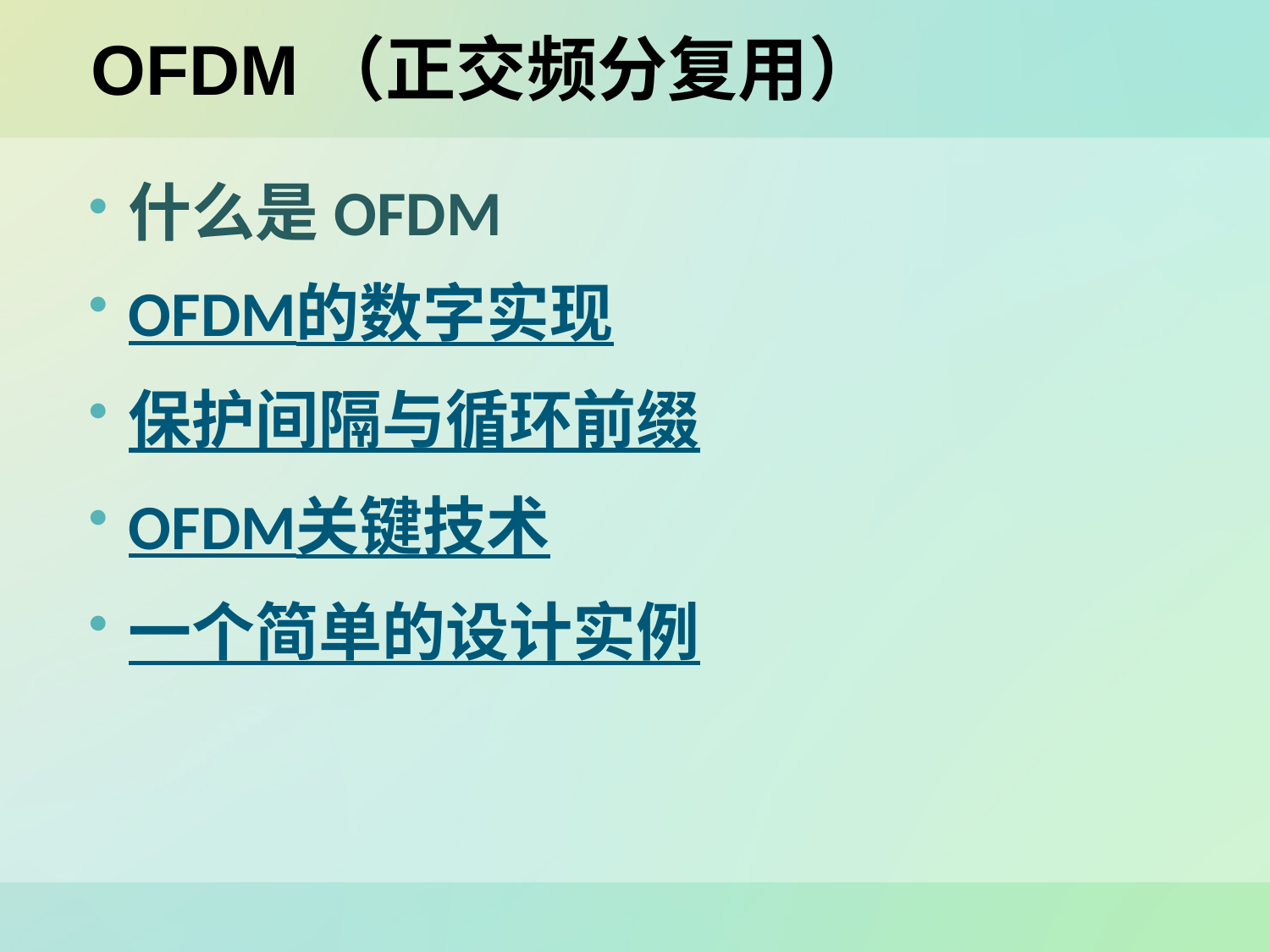

# OFDM（正交频分复用）
什么是OFDM
OFDM的数字实现
保护间隔与循环前缀
OFDM关键技术
一个简单的设计实例